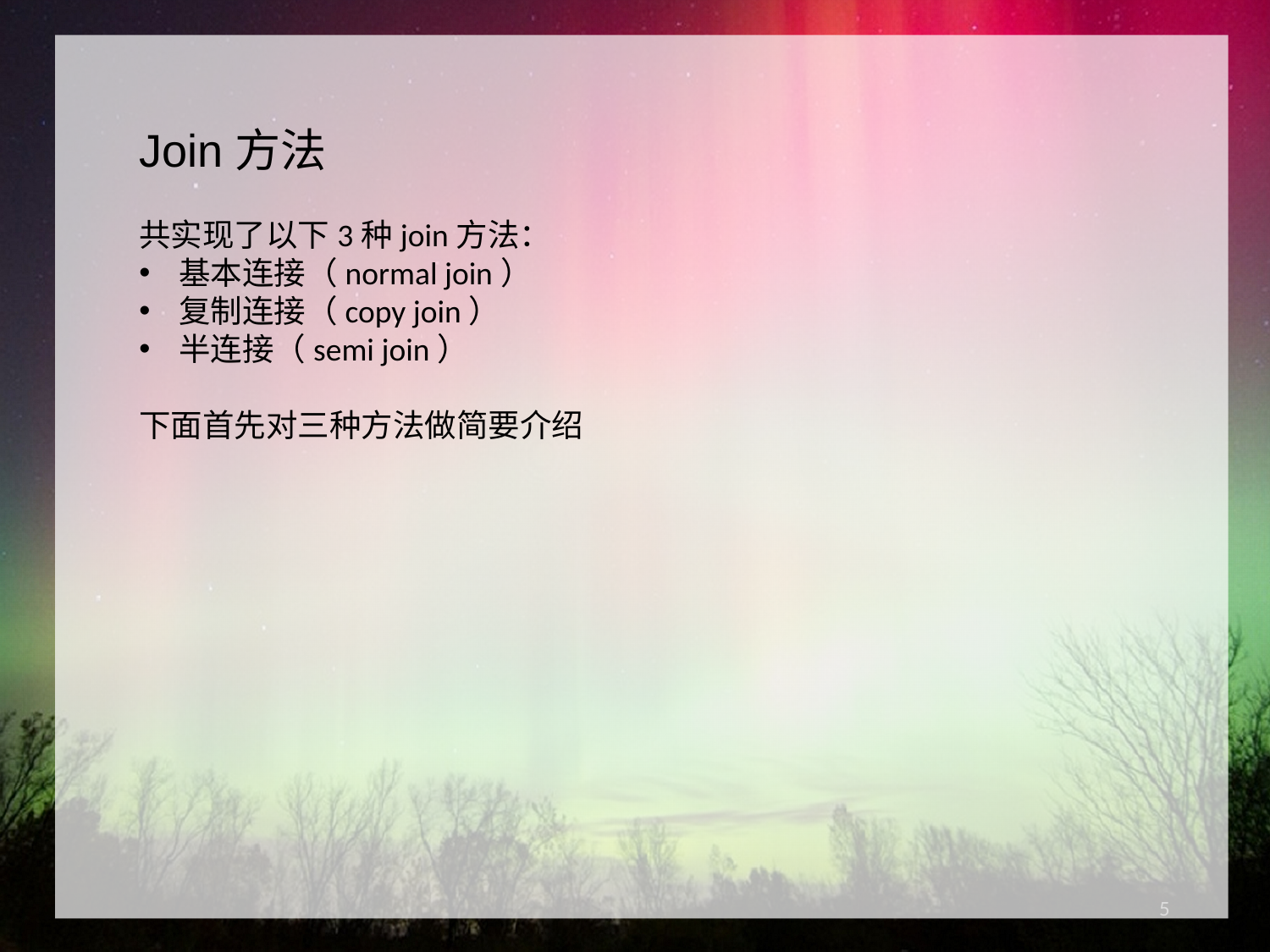

Join方法

共实现了以下3种join方法：
基本连接（normal join）
复制连接（copy join）
半连接（semi join）

下面首先对三种方法做简要介绍
5